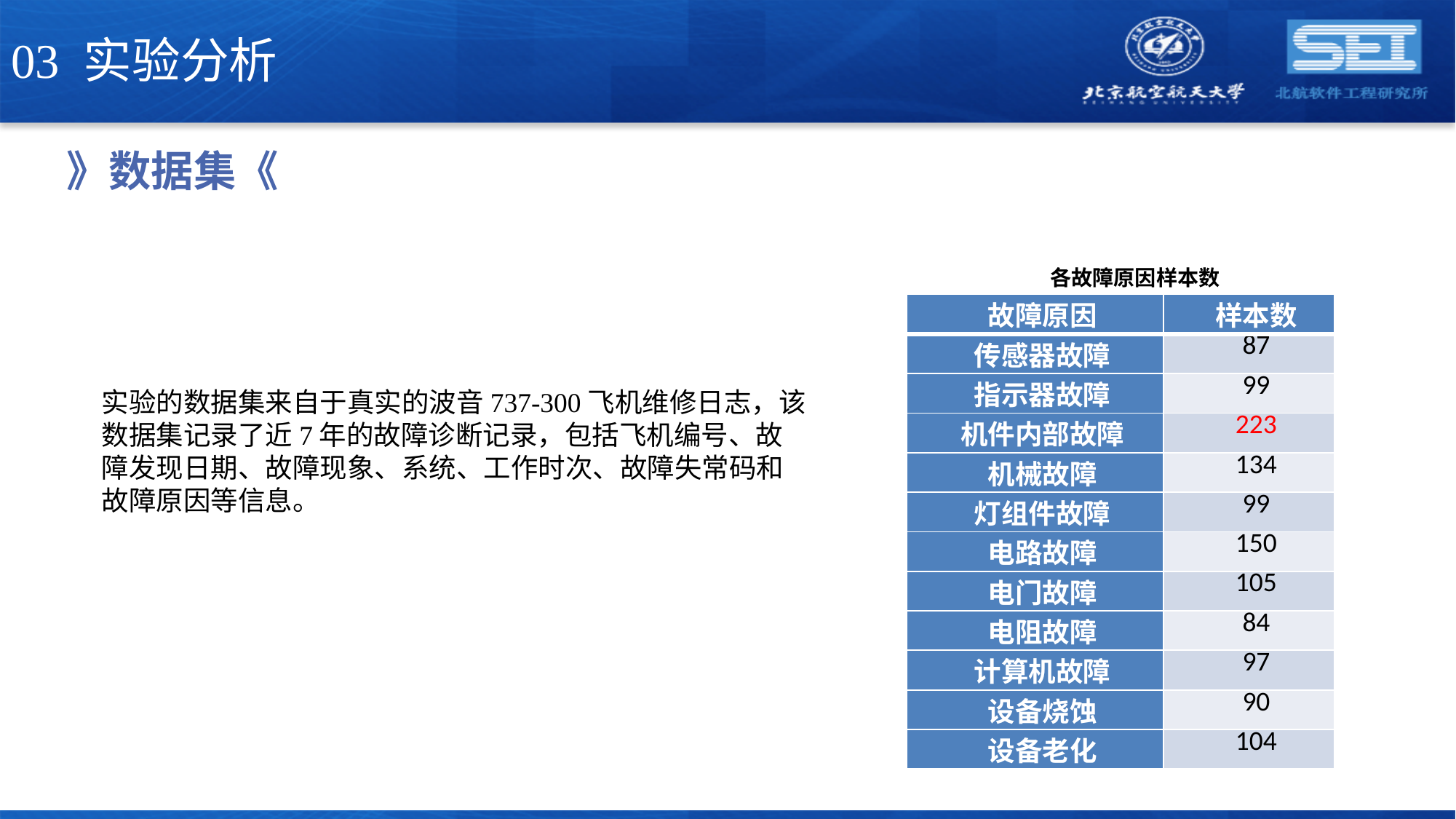

03 实验分析
》数据集《
各故障原因样本数
| 故障原因 | 样本数 |
| --- | --- |
| 传感器故障 | 87 |
| 指示器故障 | 99 |
| 机件内部故障 | 223 |
| 机械故障 | 134 |
| 灯组件故障 | 99 |
| 电路故障 | 150 |
| 电门故障 | 105 |
| 电阻故障 | 84 |
| 计算机故障 | 97 |
| 设备烧蚀 | 90 |
| 设备老化 | 104 |
实验的数据集来自于真实的波音737-300飞机维修日志，该数据集记录了近7年的故障诊断记录，包括飞机编号、故障发现日期、故障现象、系统、工作时次、故障失常码和故障原因等信息。